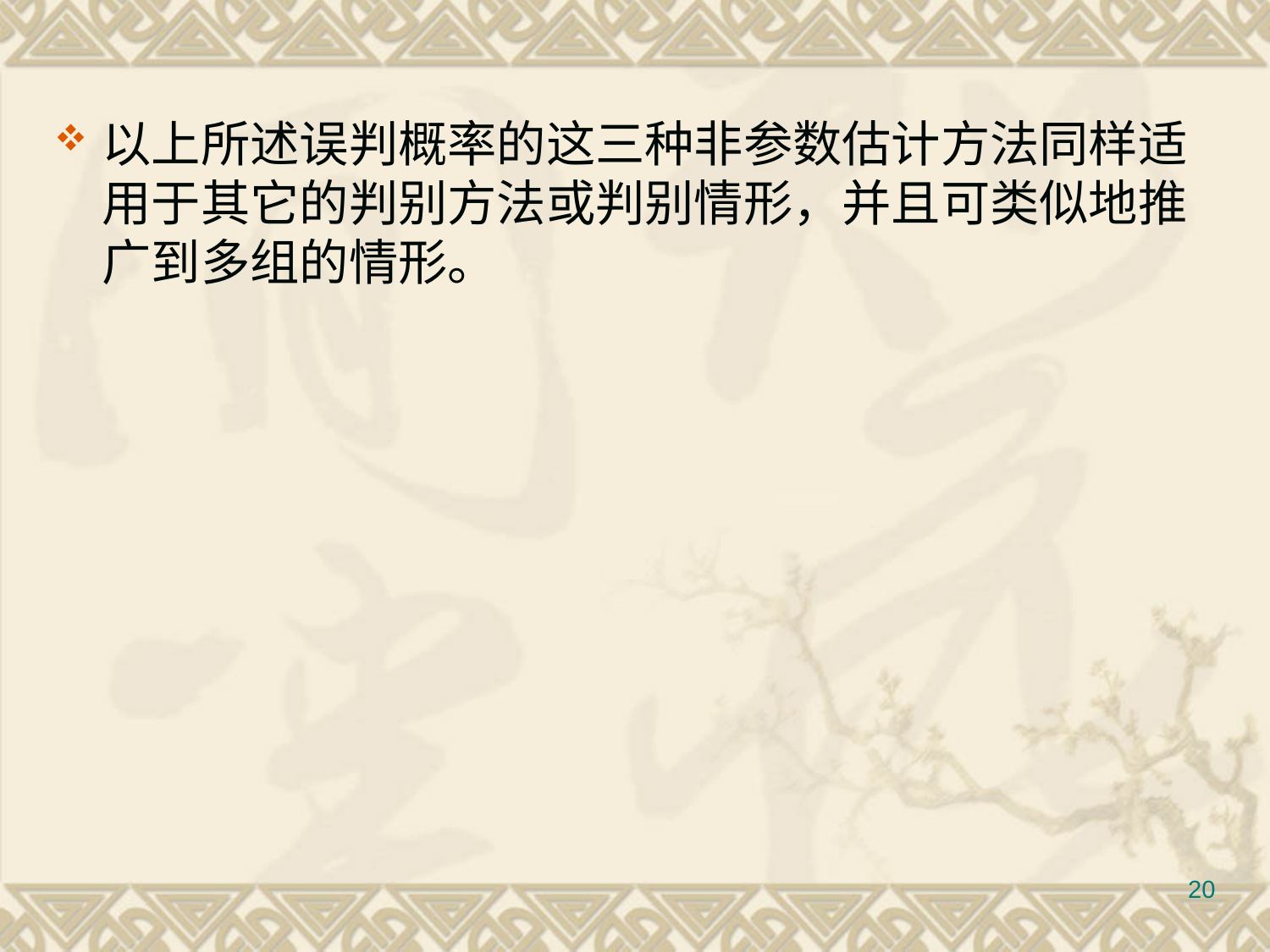

#
以上所述误判概率的这三种非参数估计方法同样适用于其它的判别方法或判别情形，并且可类似地推广到多组的情形。
20